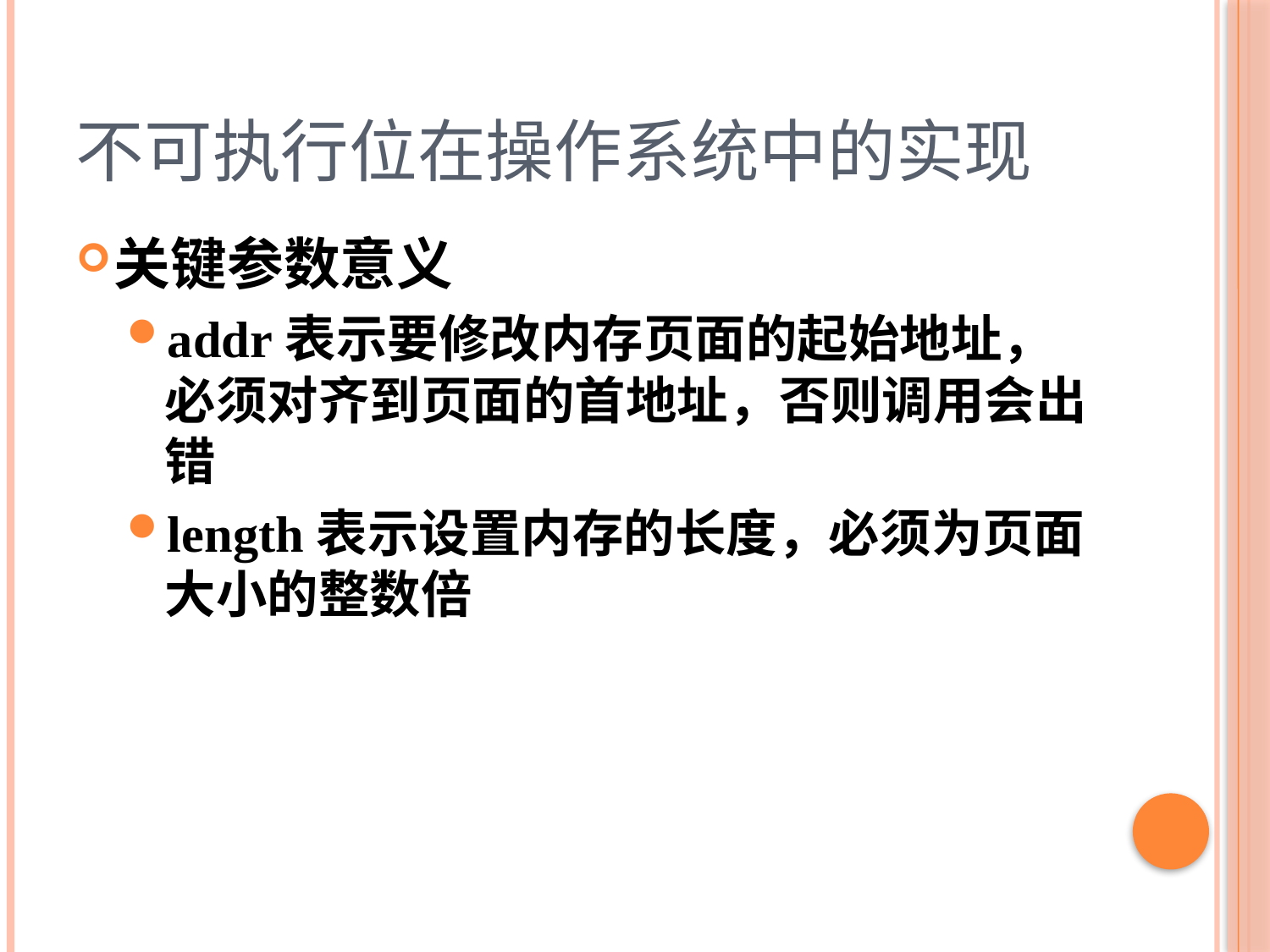

# 不可执行位在操作系统中的实现
关键参数意义
addr表示要修改内存页面的起始地址，必须对齐到页面的首地址，否则调用会出错
length表示设置内存的长度，必须为页面大小的整数倍